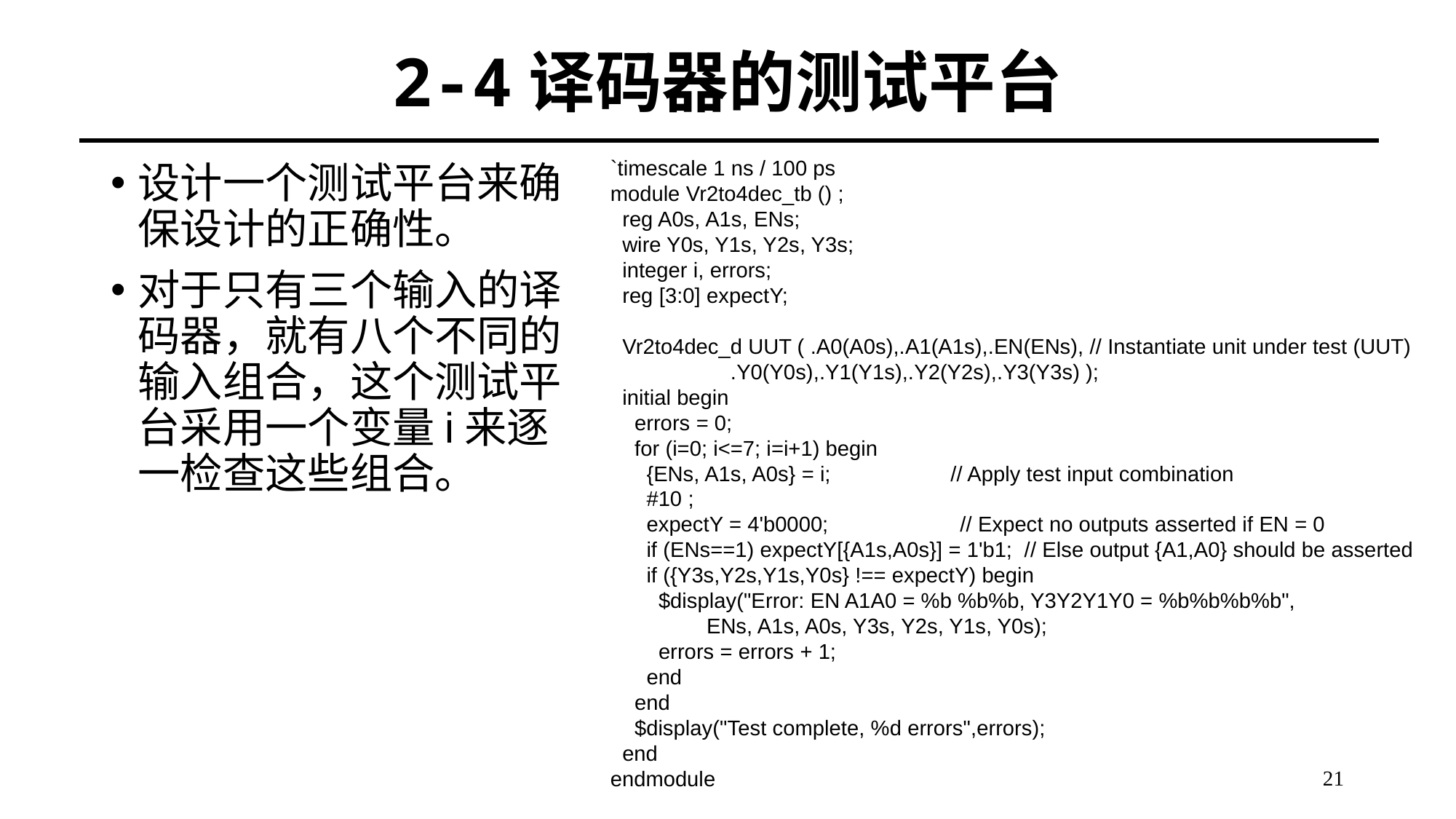

# 2-4译码器的测试平台
`timescale 1 ns / 100 ps
module Vr2to4dec_tb () ;
  reg A0s, A1s, ENs;
  wire Y0s, Y1s, Y2s, Y3s;
  integer i, errors;
  reg [3:0] expectY;

  Vr2to4dec_d UUT ( .A0(A0s),.A1(A1s),.EN(ENs), // Instantiate unit under test (UUT)
                    .Y0(Y0s),.Y1(Y1s),.Y2(Y2s),.Y3(Y3s) );
  initial begin
    errors = 0;
    for (i=0; i<=7; i=i+1) begin
      {ENs, A1s, A0s} = i;                    // Apply test input combination
      #10 ;
      expectY = 4'b0000;                      // Expect no outputs asserted if EN = 0
      if (ENs==1) expectY[{A1s,A0s}] = 1'b1;  // Else output {A1,A0} should be asserted
      if ({Y3s,Y2s,Y1s,Y0s} !== expectY) begin
        $display("Error: EN A1A0 = %b %b%b, Y3Y2Y1Y0 = %b%b%b%b",
                ENs, A1s, A0s, Y3s, Y2s, Y1s, Y0s);
        errors = errors + 1;
      end
    end
    $display("Test complete, %d errors",errors);
  end
endmodule
设计一个测试平台来确保设计的正确性。
对于只有三个输入的译码器，就有八个不同的输入组合，这个测试平台采用一个变量i来逐一检查这些组合。
21